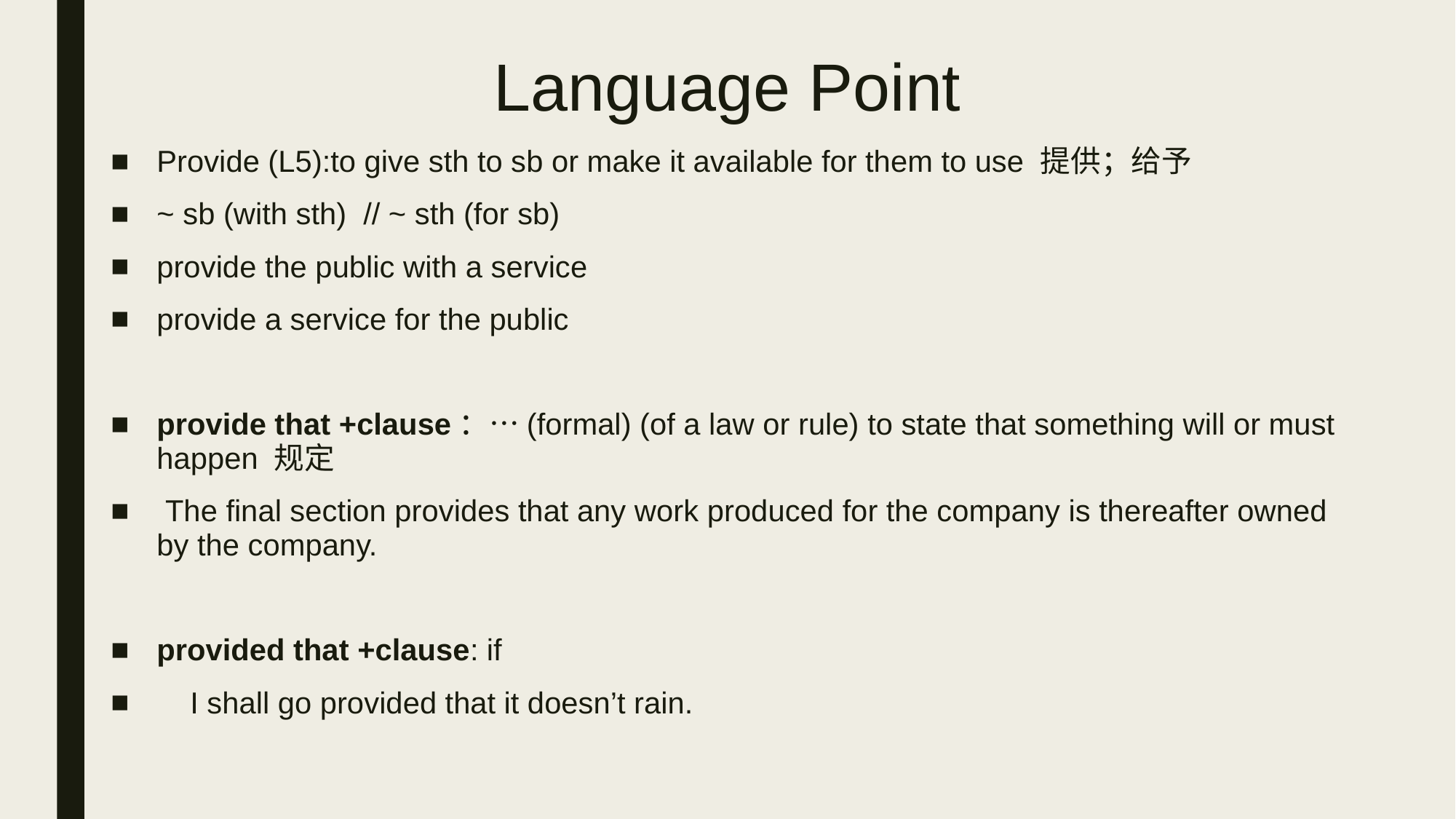

# Language Point
Provide (L5):to give sth to sb or make it available for them to use 提供；给予
~ sb (with sth)  // ~ sth (for sb)
provide the public with a service
provide a service for the public

provide that +clause：…(formal) (of a law or rule) to state that something will or must happen 规定
 The final section provides that any work produced for the company is thereafter owned by the company.

provided that +clause: if
    I shall go provided that it doesn’t rain.